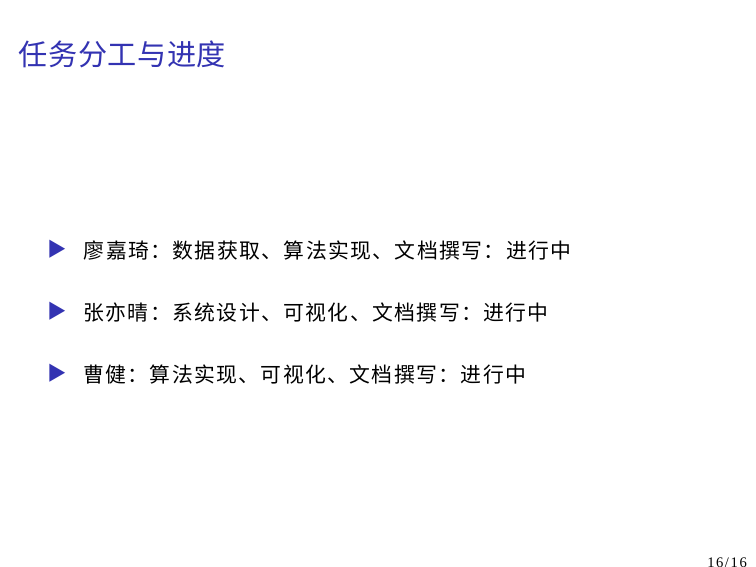

任务分工与进度

▶ 廖嘉琦：数据获取、算法实现、文档撰写：进行中
▶ 张亦晴：系统设计、可视化、文档撰写：进行中

▶ 曹健：算法实现、可视化、文档撰写：进行中

16/16